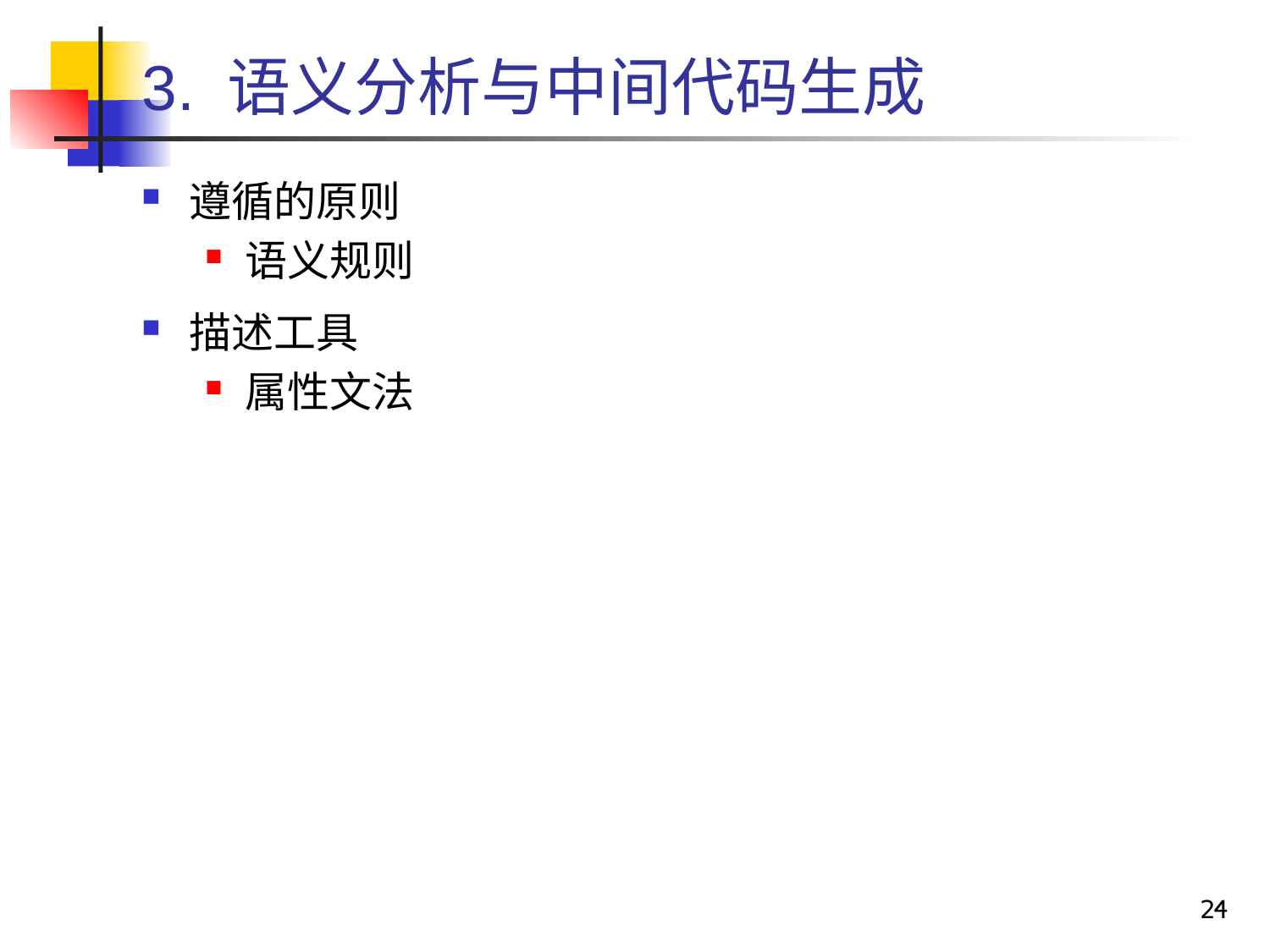

# 3. 语义分析与中间代码生成
遵循的原则
语义规则
描述工具
属性文法

24